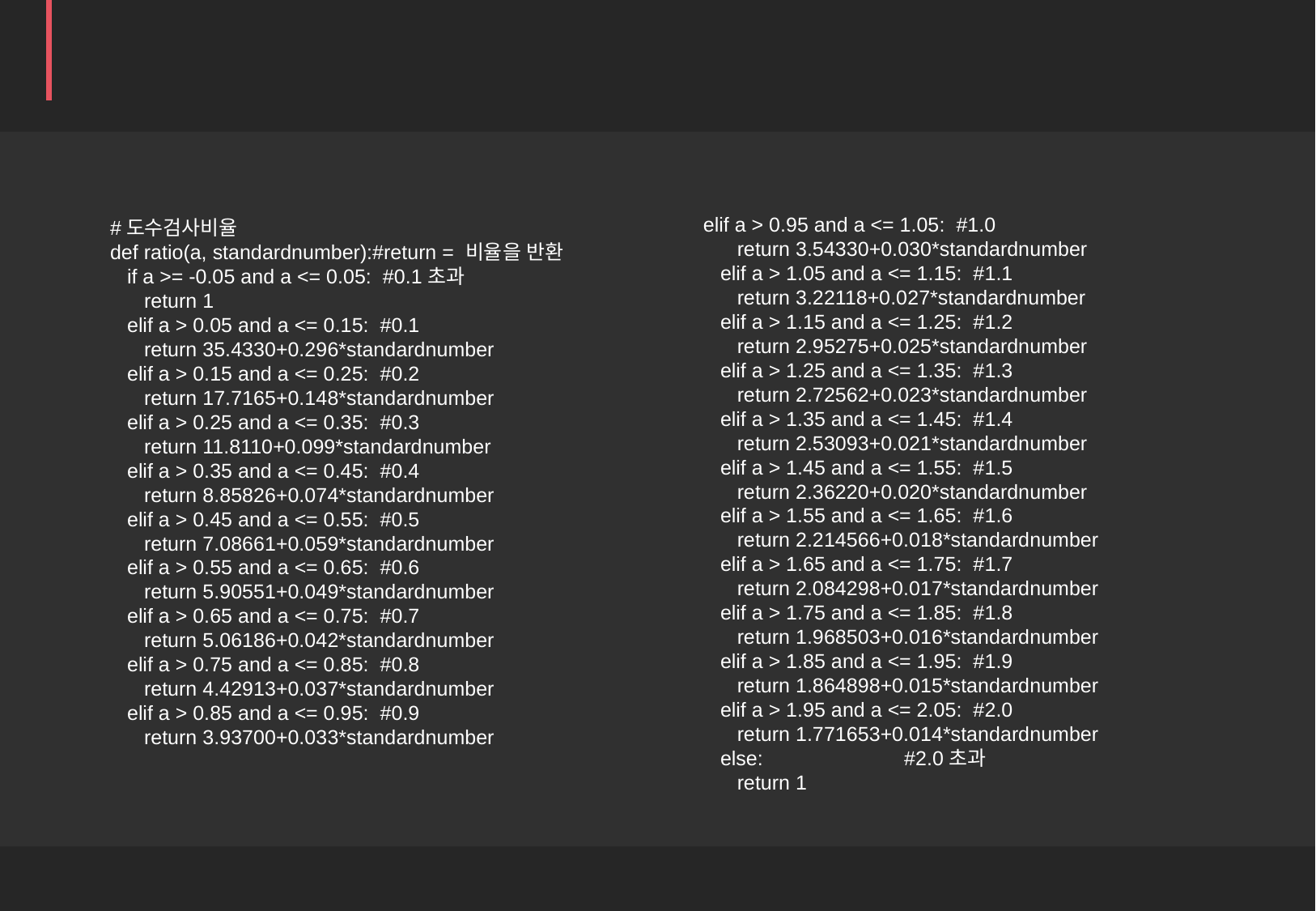

프로그램 코드

elif a > 0.95 and a <= 1.05:  #1.0
      return 3.54330+0.030*standardnumber
   elif a > 1.05 and a <= 1.15:  #1.1
      return 3.22118+0.027*standardnumber
   elif a > 1.15 and a <= 1.25:  #1.2
      return 2.95275+0.025*standardnumber
   elif a > 1.25 and a <= 1.35:  #1.3
      return 2.72562+0.023*standardnumber
   elif a > 1.35 and a <= 1.45:  #1.4
      return 2.53093+0.021*standardnumber
   elif a > 1.45 and a <= 1.55:  #1.5
      return 2.36220+0.020*standardnumber
   elif a > 1.55 and a <= 1.65:  #1.6
      return 2.214566+0.018*standardnumber
   elif a > 1.65 and a <= 1.75:  #1.7
      return 2.084298+0.017*standardnumber
   elif a > 1.75 and a <= 1.85:  #1.8
      return 1.968503+0.016*standardnumber
   elif a > 1.85 and a <= 1.95:  #1.9
      return 1.864898+0.015*standardnumber
   elif a > 1.95 and a <= 2.05:  #2.0
      return 1.771653+0.014*standardnumber
   else:                         #2.0초과
      return 1

#도수검사비율
def ratio(a, standardnumber):#return = 비율을 반환
   if a >= -0.05 and a <= 0.05:  #0.1초과
      return 1
   elif a > 0.05 and a <= 0.15:  #0.1
      return 35.4330+0.296*standardnumber
   elif a > 0.15 and a <= 0.25:  #0.2
      return 17.7165+0.148*standardnumber
   elif a > 0.25 and a <= 0.35:  #0.3
      return 11.8110+0.099*standardnumber
   elif a > 0.35 and a <= 0.45:  #0.4
      return 8.85826+0.074*standardnumber
   elif a > 0.45 and a <= 0.55:  #0.5
      return 7.08661+0.059*standardnumber
   elif a > 0.55 and a <= 0.65:  #0.6
      return 5.90551+0.049*standardnumber
   elif a > 0.65 and a <= 0.75:  #0.7
      return 5.06186+0.042*standardnumber
   elif a > 0.75 and a <= 0.85:  #0.8
      return 4.42913+0.037*standardnumber
   elif a > 0.85 and a <= 0.95:  #0.9
      return 3.93700+0.033*standardnumber